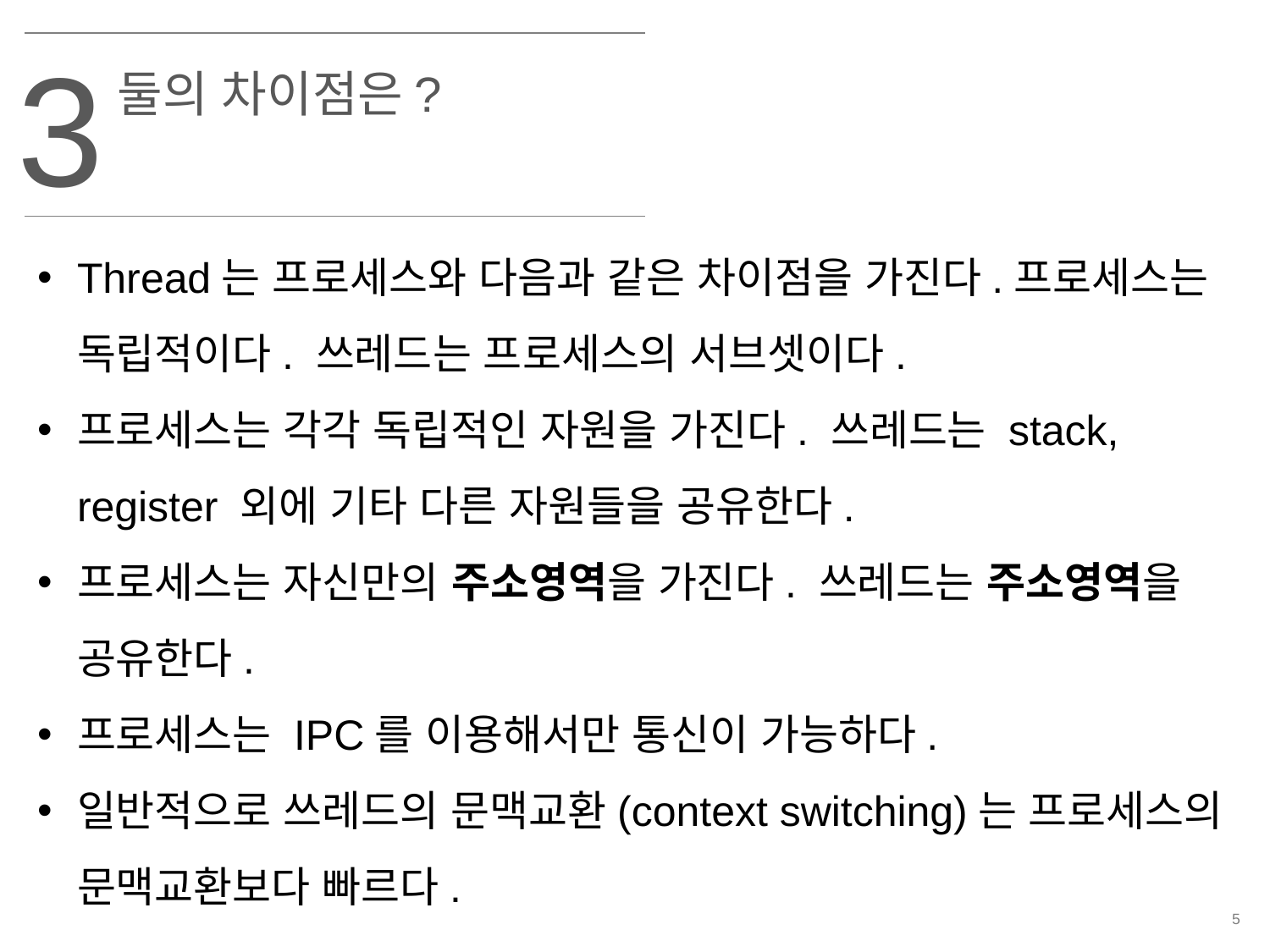

3
둘의 차이점은?

Thread는 프로세스와 다음과 같은 차이점을 가진다.프로세스는 독립적이다. 쓰레드는 프로세스의 서브셋이다.
프로세스는 각각 독립적인 자원을 가진다. 쓰레드는 stack, register 외에 기타 다른 자원들을 공유한다.
프로세스는 자신만의 주소영역을 가진다. 쓰레드는 주소영역을 공유한다.
프로세스는 IPC를 이용해서만 통신이 가능하다.
일반적으로 쓰레드의 문맥교환(context switching)는 프로세스의 문맥교환보다 빠르다.